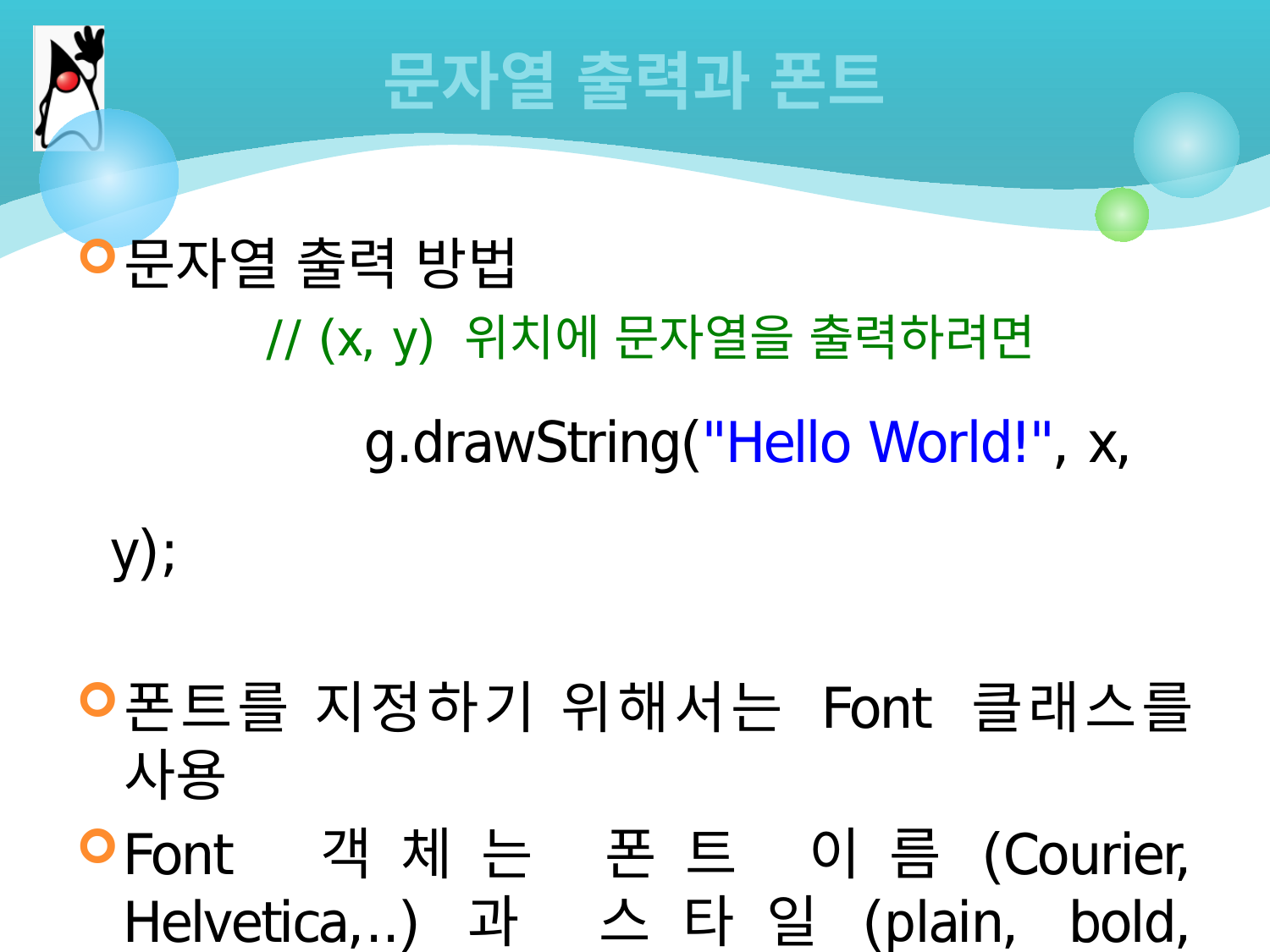

# 문자열 출력과 폰트
문자열 출력 방법
	// (x, y) 위치에 문자열을 출력하려면
		g.drawString("Hello World!", x, y);

폰트를 지정하기 위해서는 Font 클래스를 사용
Font 객체는 폰트 이름(Courier, Helvetica,..)과 스타일(plain, bold, italic,...), 크기(12포인트,...)의 3가지 속성

	//  plain 형식이고 크기는 10포인트
	Font   font = new Font("Courier", Font.PLAIN, 10);